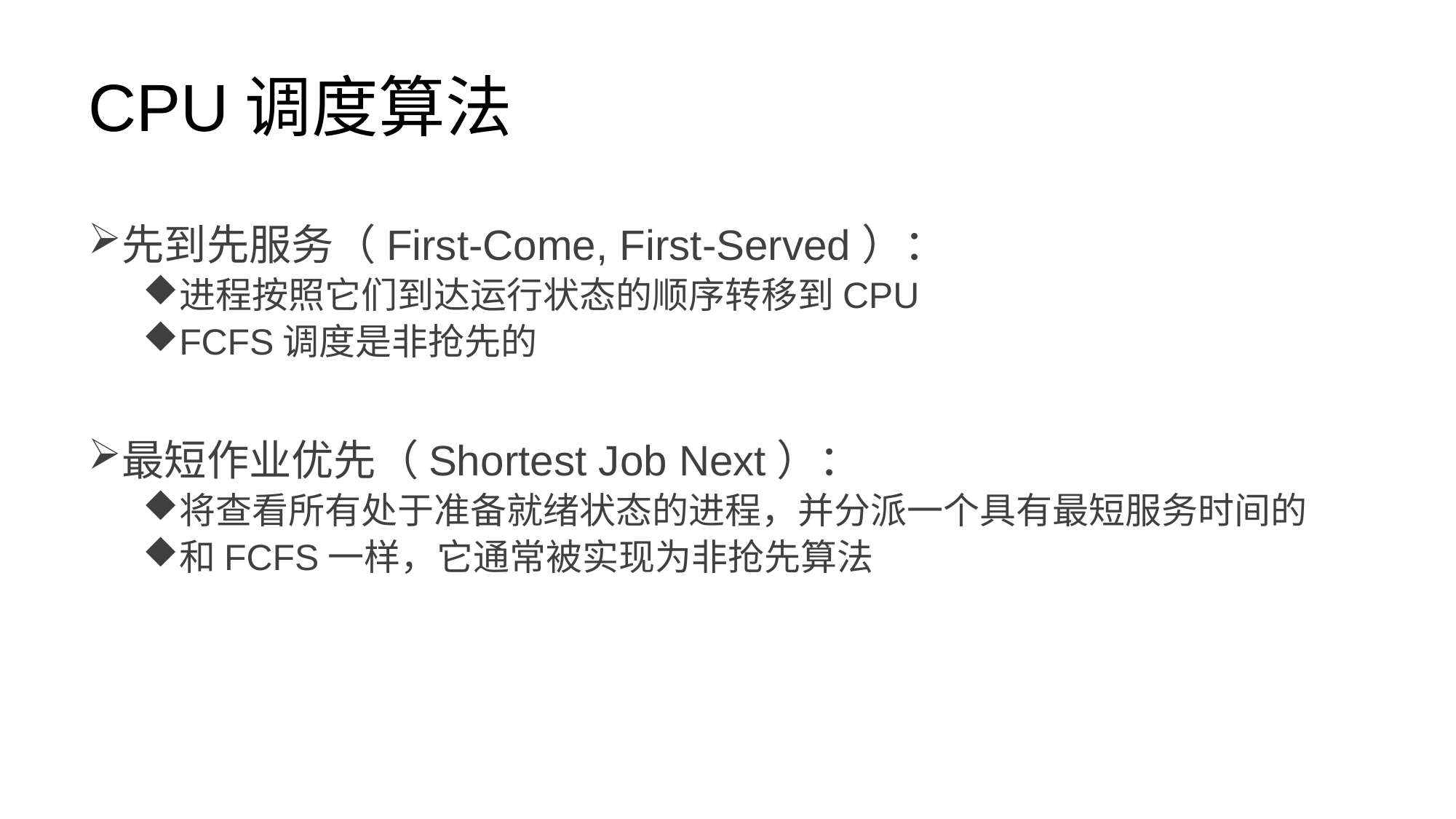

# CPU调度算法
先到先服务（First-Come, First-Served）：
进程按照它们到达运行状态的顺序转移到CPU
FCFS调度是非抢先的

最短作业优先（Shortest Job Next）：
将查看所有处于准备就绪状态的进程，并分派一个具有最短服务时间的
和FCFS一样，它通常被实现为非抢先算法